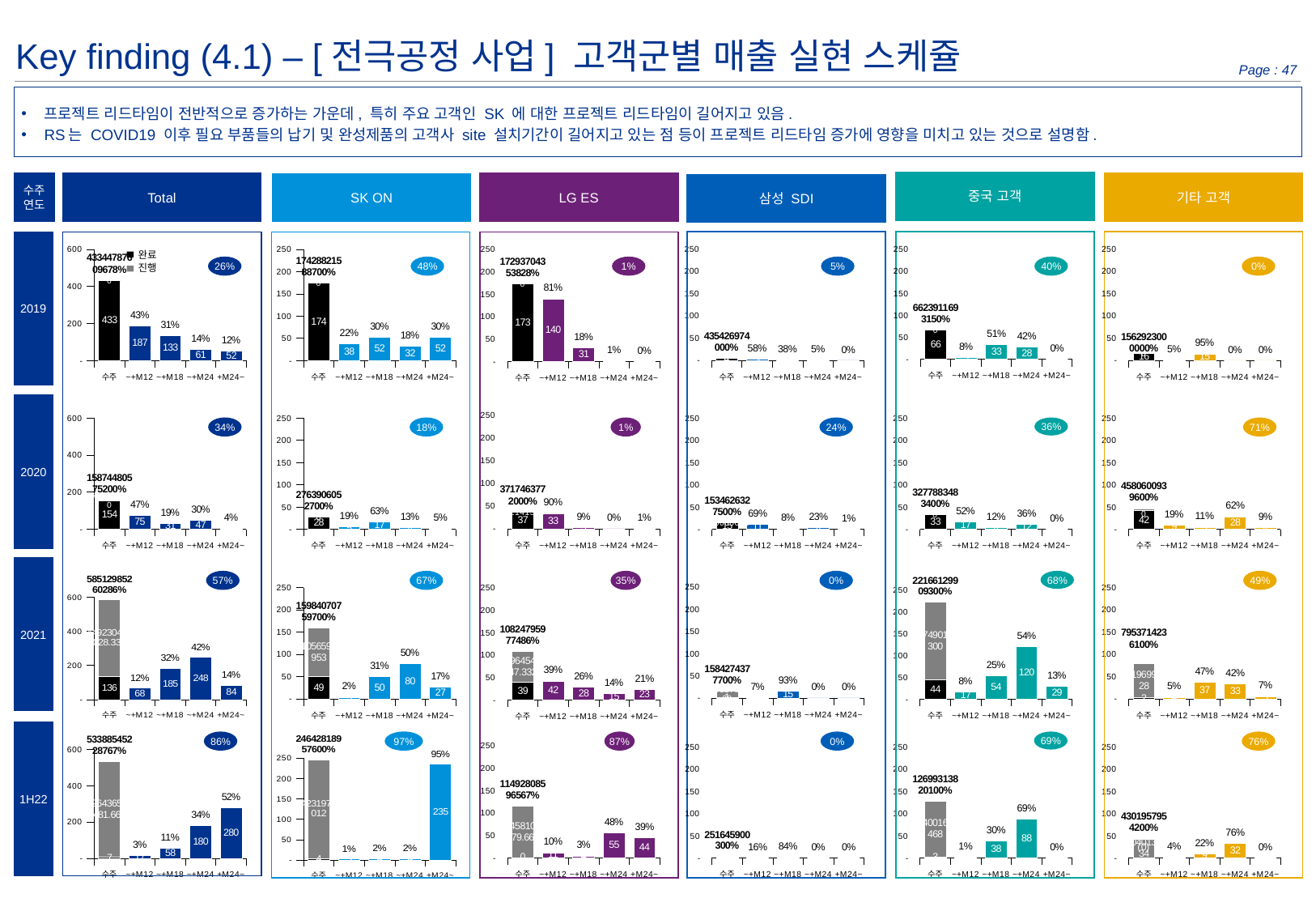

Key finding (4.1) – [전극공정 사업] 고객군별 매출 실현 스케쥴
프로젝트 리드타임이 전반적으로 증가하는 가운데, 특히 주요 고객인 SK 에 대한 프로젝트 리드타임이 길어지고 있음.
RS는 COVID19 이후 필요 부품들의 납기 및 완성제품의 고객사 site 설치기간이 길어지고 있는 점 등이 프로젝트 리드타임 증가에 영향을 미치고 있는 것으로 설명함.
중국 고객
기타 고객
수주
연도
Total
LG ES
SK ON
삼성 SDI

2019

### Chart

| Category |  |  |  |  |
|---|---|---|---|---|
| 수주 | None | 172937043538.2768 | 0.0 | 172937043538.2768 |
| ~+M12 | None | 139587702043.6168 | None | 0.807159063134564 |
| ~+M18 | None | 30925706714.0 | None | 0.1788263872289172 |
| ~+M24 | None | 2153635176.6600037 | None | 0.012453290125682828 |
| +M24~ | None | 269999604.0 | None | 0.0015612595108360342 |

### Chart

| Category |  |  |  |  |
|---|---|---|---|---|
| 수주 | None | 4354269740.0 | 0.0 | 4354269740.0 |
| ~+M12 | None | 2507099740.0 | None | 0.5757796116691659 |
| ~+M18 | None | 1649170000.0 | None | 0.378747780563544 |
| ~+M24 | None | 198000000.0 | None | 0.04547260776729004 |
| +M24~ | None | 0.0 | None | 0.0 |

### Chart

| Category |  |  |  |  |
|---|---|---|---|---|
| 수주 | None | 66239116931.5 | 0.0 | 66239116931.5 |
| ~+M12 | None | 5032623965.500002 | None | 0.07597661621462135 |
| ~+M18 | None | 33456830513.0 | None | 0.5050917352596772 |
| ~+M24 | None | 27752928000.0 | None | 0.418980947899716 |
| +M24~ | None | 0.0 | None | 0.0 |

### Chart

| Category |  |  |  |  |
|---|---|---|---|---|
| 수주 | None | 15629230000.0 | 0.0 | 15629230000.0 |
| ~+M12 | None | 830330000.0 | None | 0.05312673752961598 |
| ~+M18 | None | 14798900000.0 | None | 0.9468732624703841 |
| ~+M24 | None | 0.0 | None | 0.0 |
| +M24~ | None | 0.0 | None | 0.0 |

### Chart

| Category |  |  |  |  |
|---|---|---|---|---|
| 수주 | None | 433447876096.7768 | 0.0 | 433447876096.7768 |
| ~+M12 | None | 187193925567.1168 | None | 0.4318718256340507 |
| ~+M18 | None | 132953573727.0 | None | 0.30673486031182023 |
| ~+M24 | None | 60819195646.66 | None | 0.14031490059275495 |
| +M24~ | None | 52481181156.0 | None | 0.12107841346137412 |

### Chart

| Category |  |  |  |  |
|---|---|---|---|---|
| 수주 | None | 174288215887.0 | 0.0 | 174288215887.0 |
| ~+M12 | None | 38014913880.0 | None | 0.21811522762185495 |
| ~+M18 | None | 52122966500.0 | None | 0.29906190865935534 |
| ~+M24 | None | 31939153955.0 | None | 0.1832548103866517 |
| +M24~ | None | 52211181552.0 | None | 0.29956805333213804 |
완료

진행

26%
48%
1%
5%
40%
0%
2020

### Chart

| Category |  |  |  |  |
|---|---|---|---|---|
| 수주 | None | 36532496420.0 | 642141300.0 | 37174637720.0 |
| ~+M12 | None | 33479746828.0 | None | 0.9006072118353922 |
| ~+M18 | None | 3339251107.0 | None | 0.08982605646761901 |
| ~+M24 | None | 0.0 | None | 0.0 |
| +M24~ | None | 473418565.0 | None | 0.012734987992776059 |

### Chart

| Category |  |  |  |  |
|---|---|---|---|---|
| 수주 | None | 154033584452.0 | 4711221300.0 | 158744805752.0 |
| ~+M12 | None | 74807432272.0 | None | 0.471243338751306 |
| ~+M18 | None | 30905762872.0 | None | 0.19468834098598922 |
| ~+M24 | None | 47093026315.0 | None | 0.29665869123662136 |
| +M24~ | None | 5938584293.0 | None | 0.03740962902608346 |

### Chart

| Category |  |  |  |  |
|---|---|---|---|---|
| 수주 | None | 27639060527.0 | 0.0 | 27639060527.0 |
| ~+M12 | None | 5242340949.0 | None | 0.18967145948679662 |
| ~+M18 | None | 17429426300.0 | None | 0.630608492751538 |
| ~+M24 | None | 3630385225.0 | None | 0.13134980552083364 |
| +M24~ | None | 1336908053.0 | None | 0.048370242240831716 |

### Chart

| Category |  |  |  |  |
|---|---|---|---|---|
| 수주 | None | 15236263275.0 | 110000000.0 | 15346263275.0 |
| ~+M12 | None | 10531660888.0 | None | 0.6862687482467943 |
| ~+M18 | None | 1212640000.0 | None | 0.07901858441171569 |
| ~+M24 | None | 3522462387.0 | None | 0.229532253153659 |
| +M24~ | None | 79500000.0 | None | 0.0051804141878310115 |

### Chart

| Category |  |  |  |  |
|---|---|---|---|---|
| 수주 | None | 32778834834.0 | 0.0 | 32778834834.0 |
| ~+M12 | None | 17047670043.0 | None | 0.5200816358889372 |
| ~+M18 | None | 3993487451.0 | None | 0.12183128141143493 |
| ~+M24 | None | 11737677340.0 | None | 0.35808708269962786 |
| +M24~ | None | 0.0 | None | 0.0 |

### Chart

| Category |  |  |  |  |
|---|---|---|---|---|
| 수주 | None | 41846929396.0 | 3959080000.0 | 45806009396.0 |
| ~+M12 | None | 8685530085.0 | None | 0.18961551550828748 |
| ~+M18 | None | 4869062891.0 | None | 0.10629746959413561 |
| ~+M24 | None | 28320336420.0 | None | 0.6182668342742179 |
| +M24~ | None | 3931080000.0 | None | 0.08582018062335901 |
34%
18%
1%
24%
36%
71%
2021
57%
67%
35%
0%
68%
49%

### Chart

| Category |  |  |  |  |
|---|---|---|---|---|
| 수주 | None | 135899402574.53 | 449230450028.33203 | 585129852602.862 |
| ~+M12 | None | 68259518903.11 | None | 0.11665704390139695 |
| ~+M18 | None | 184816452358.332 | None | 0.3158554490703283 |
| ~+M24 | None | 247890407173.0 | None | 0.42365024800956036 |
| +M24~ | None | 84333731218.42 | None | 0.14412823212364587 |

### Chart

| Category |  |  |  |  |
|---|---|---|---|---|
| 수주 | None | 829957777.0 | 15012786000.0 | 15842743777.0 |
| ~+M12 | None | 1245836827.0 | None | 0.07 |
| ~+M18 | None | 14767164000.0 | None | 0.9321089962610206 |
| ~+M24 | None | 0.0 | None | 0.0 |
| +M24~ | None | 0.0 | None | 0.0 |

### Chart

| Category |  |  |  |  |
|---|---|---|---|---|
| 수주 | None | 49274736644.0 | 110565970953.0 | 159840707597.0 |
| ~+M12 | None | 3493181732.0 | None | 0.021854143318779717 |
| ~+M18 | None | 49946814888.0 | None | 0.31247868980866195 |
| ~+M24 | None | 79633931175.0 | None | 0.49820807460248395 |
| +M24~ | None | 26766779802.0 | None | 0.16745909227007436 |

### Chart

| Category |  |  |  |  |
|---|---|---|---|---|
| 수주 | None | 44171154793.0 | 177490144300.0 | 221661299093.0 |
| ~+M12 | None | 17427723818.0 | None | 0.07862321428824633 |
| ~+M18 | None | 54486684070.0 | None | 0.24581054199785962 |
| ~+M24 | None | 120388127205.0 | None | 0.5431174846380832 |
| +M24~ | None | 29358764000.0 | None | 0.13244875907581083 |

### Chart

| Category |  |  |  |  |
|---|---|---|---|---|
| 수주 | None | 2340142633.0 | 77196999728.0 | 79537142361.0 |
| ~+M12 | None | 3611890083.0 | None | 0.045411363493630404 |
| ~+M18 | None | 37267321778.0 | None | 0.4685524356514164 |
| ~+M24 | None | 33176908500.0 | None | 0.41712472330748285 |
| +M24~ | None | 5481022000.0 | None | 0.06891147754747029 |

### Chart

| Category |  |  |  |  |
|---|---|---|---|---|
| 수주 | None | 39283410727.53 | 68964549047.332 | 108247959774.862 |
| ~+M12 | None | 42480886443.11 | None | 0.39244052757634673 |
| ~+M18 | None | 28348467622.332 | None | 0.2618845443488465 |
| ~+M24 | None | 14691440293.0 | None | 0.13572025120432557 |
| +M24~ | None | 22727165416.42 | None | 0.2099546768704812 |
1H22
86%
97%
87%
0%
69%
76%

### Chart

| Category |  |  |  |  |
|---|---|---|---|---|
| 수주 | None | 347061386.0 | 114581024579.668 | 114928085965.668 |
| ~+M12 | None | 10987101326.0 | None | 0.09559979385093155 |
| ~+M18 | None | 3989224995.6679993 | None | 0.03471061892442622 |
| ~+M24 | None | 55461759646.0 | None | 0.482577945851877 |
| +M24~ | None | 44489999998.0 | None | 0.3871116413727652 |

### Chart

| Category |  |  |  |  |
|---|---|---|---|---|
| 수주 | None | 7448870806.0 | 526436581481.66797 | 533885452287.66797 |
| ~+M12 | None | 16918541500.0 | None | 0.03168945965376101 |
| ~+M18 | None | 57561162776.668 | None | 0.10781556704724166 |
| ~+M24 | None | 180077323185.0 | None | 0.3372958045838844 |
| +M24~ | None | 279590828826.0 | None | 0.5236906674043461 |

### Chart

| Category |  |  |  |  |
|---|---|---|---|---|
| 수주 | None | 4108489564.0 | 242319700012.0 | 246428189576.0 |
| ~+M12 | None | 2809772621.0 | None | 0.011401993521254388 |
| ~+M18 | None | 4377339727.0 | None | 0.017763145257576145 |
| ~+M24 | None | 4140248400.0 | None | 0.016801034033986285 |
| +M24~ | None | 235100828828.0 | None | 0.9540338271871832 |

### Chart

| Category |  |  |  |  |
|---|---|---|---|---|
| 수주 | None | 22406915.0 | 2494052088.0 | 2516459003.0 |
| ~+M12 | None | 414259003.0 | None | 0.16461981002120066 |
| ~+M18 | None | 2102200000.0 | None | 0.8353801899787994 |
| ~+M24 | None | 0.0 | None | 0.0 |
| +M24~ | None | 0.0 | None | 0.0 |

### Chart

| Category |  |  |  |  |
|---|---|---|---|---|
| 수주 | None | 2991464733.0 | 124001673468.0 | 126993138201.0 |
| ~+M12 | None | 1194812459.0 | None | 0.009408480457494447 |
| ~+M18 | None | 37812401600.0 | None | 0.2977515331588384 |
| ~+M24 | None | 87985924142.0 | None | 0.6928399863836672 |
| +M24~ | None | 0.0 | None | 0.0 |

### Chart

| Category |  |  |  |  |
|---|---|---|---|---|
| 수주 | None | -20551792.0 | 43040131334.0 | 43019579542.0 |
| ~+M12 | None | 1512596091.0 | None | 0.035160643295531355 |
| ~+M18 | None | 9279996454.0 | None | 0.21571564745164334 |
| ~+M24 | None | 32489390997.0 | None | 0.7552233504579147 |
| +M24~ | None | 0.0 | None | 0.0 |